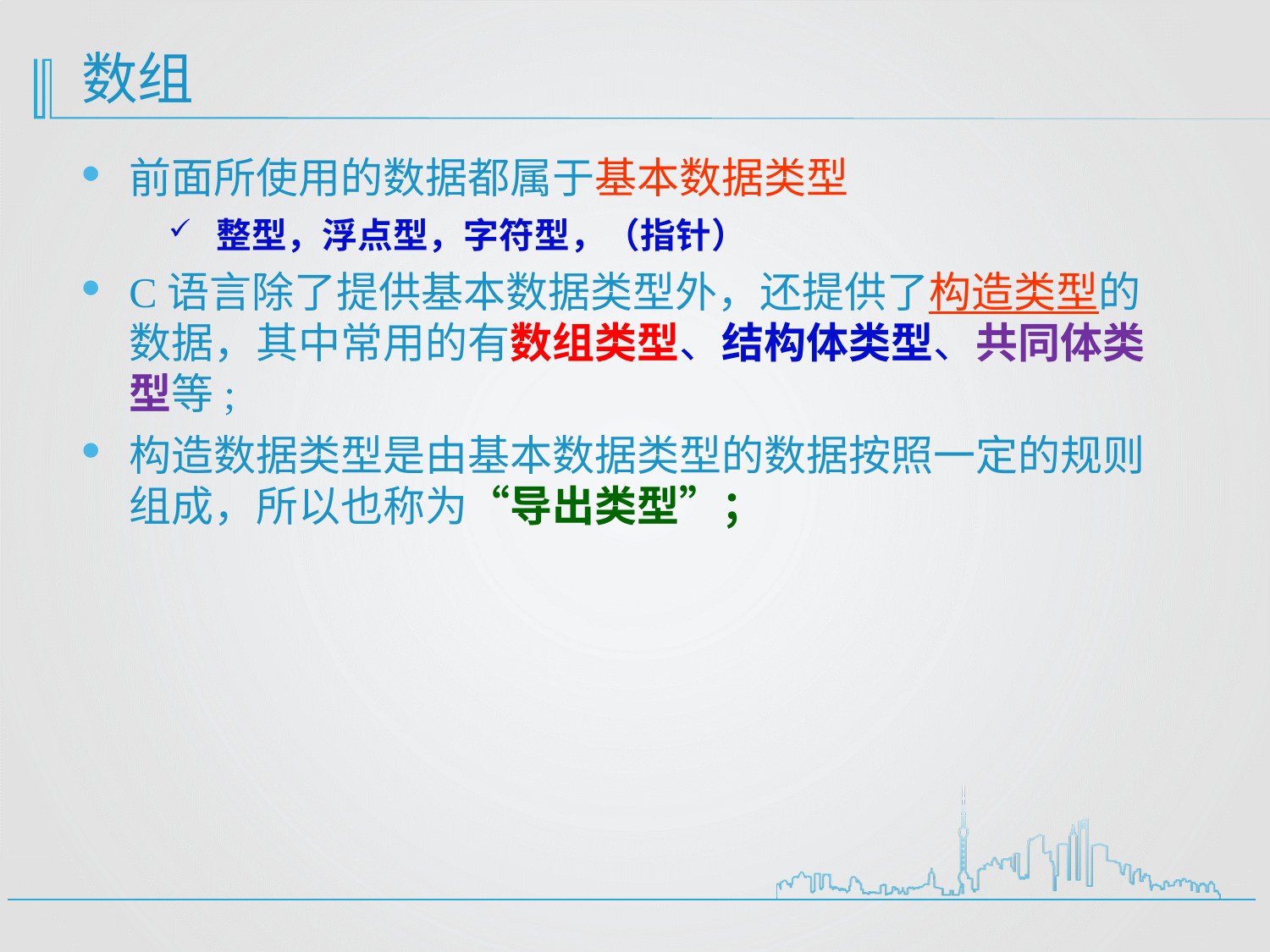

# 数组
前面所使用的数据都属于基本数据类型
整型，浮点型，字符型，（指针）
C语言除了提供基本数据类型外，还提供了构造类型的数据，其中常用的有数组类型、结构体类型、共同体类型等;
构造数据类型是由基本数据类型的数据按照一定的规则组成，所以也称为“导出类型”；